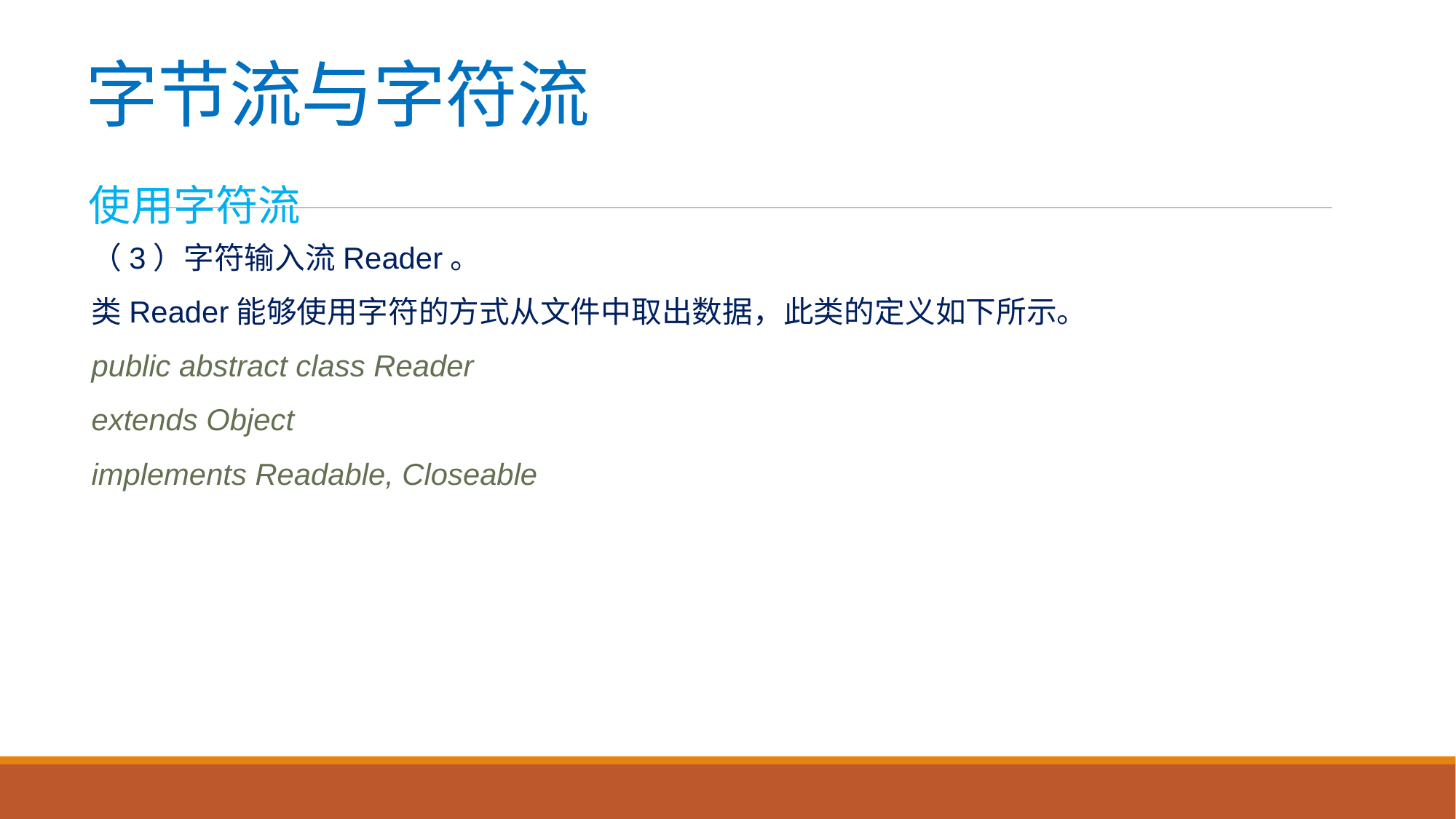

# 字节流与字符流
使用字符流
（3）字符输入流Reader。
类Reader能够使用字符的方式从文件中取出数据，此类的定义如下所示。
public abstract class Reader
extends Object
implements Readable, Closeable